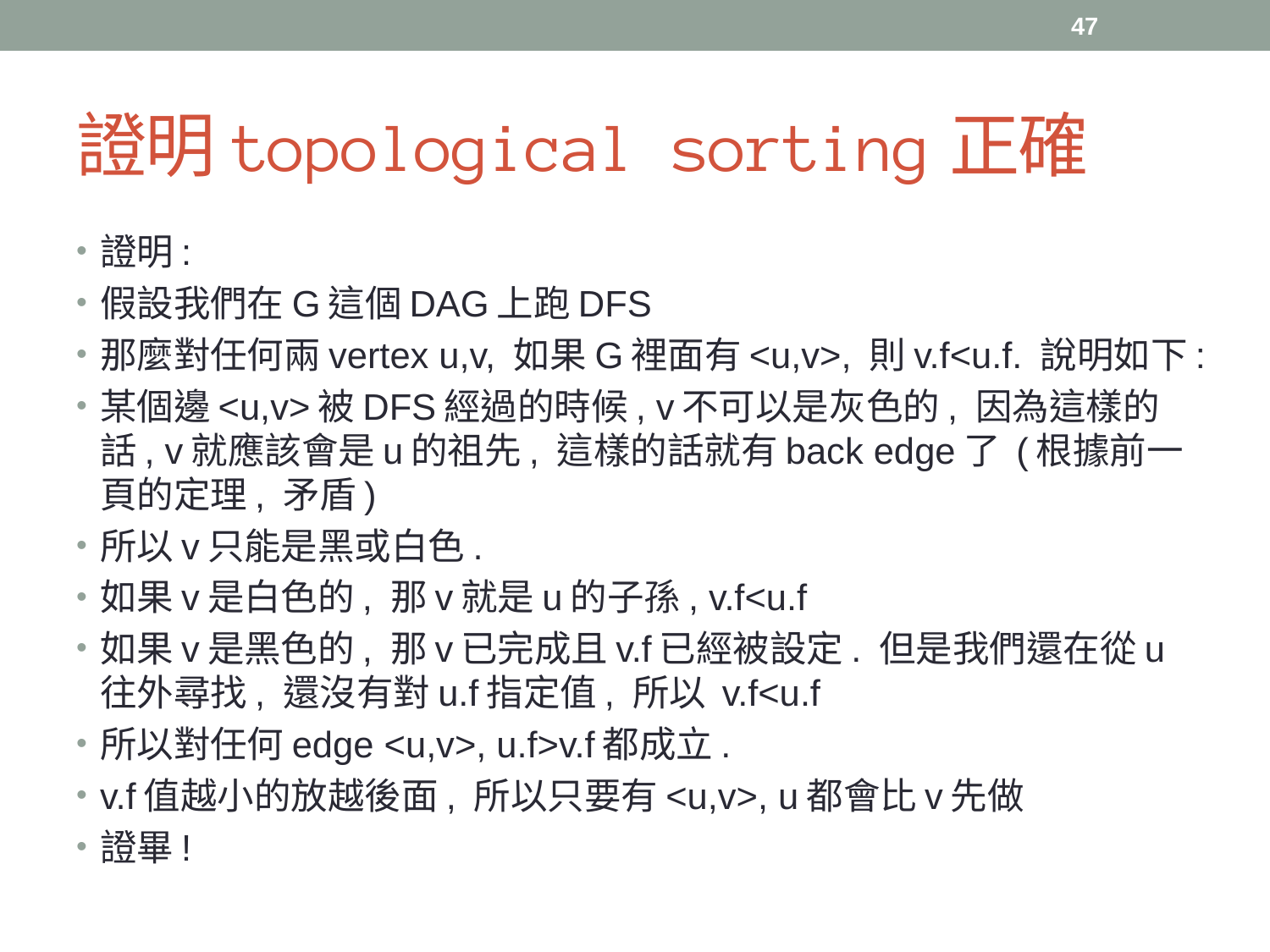

47
# 證明topological sorting正確
證明:
假設我們在G這個DAG上跑DFS
那麼對任何兩vertex u,v, 如果G裡面有<u,v>, 則v.f<u.f. 說明如下:
某個邊<u,v>被DFS經過的時候, v不可以是灰色的, 因為這樣的話, v就應該會是u的祖先, 這樣的話就有back edge了 (根據前一頁的定理, 矛盾)
所以v只能是黑或白色.
如果v是白色的, 那v就是u的子孫, v.f<u.f
如果v是黑色的, 那v已完成且v.f已經被設定. 但是我們還在從u往外尋找, 還沒有對u.f指定值, 所以 v.f<u.f
所以對任何edge <u,v>, u.f>v.f都成立.
v.f值越小的放越後面, 所以只要有<u,v>, u都會比v先做
證畢!